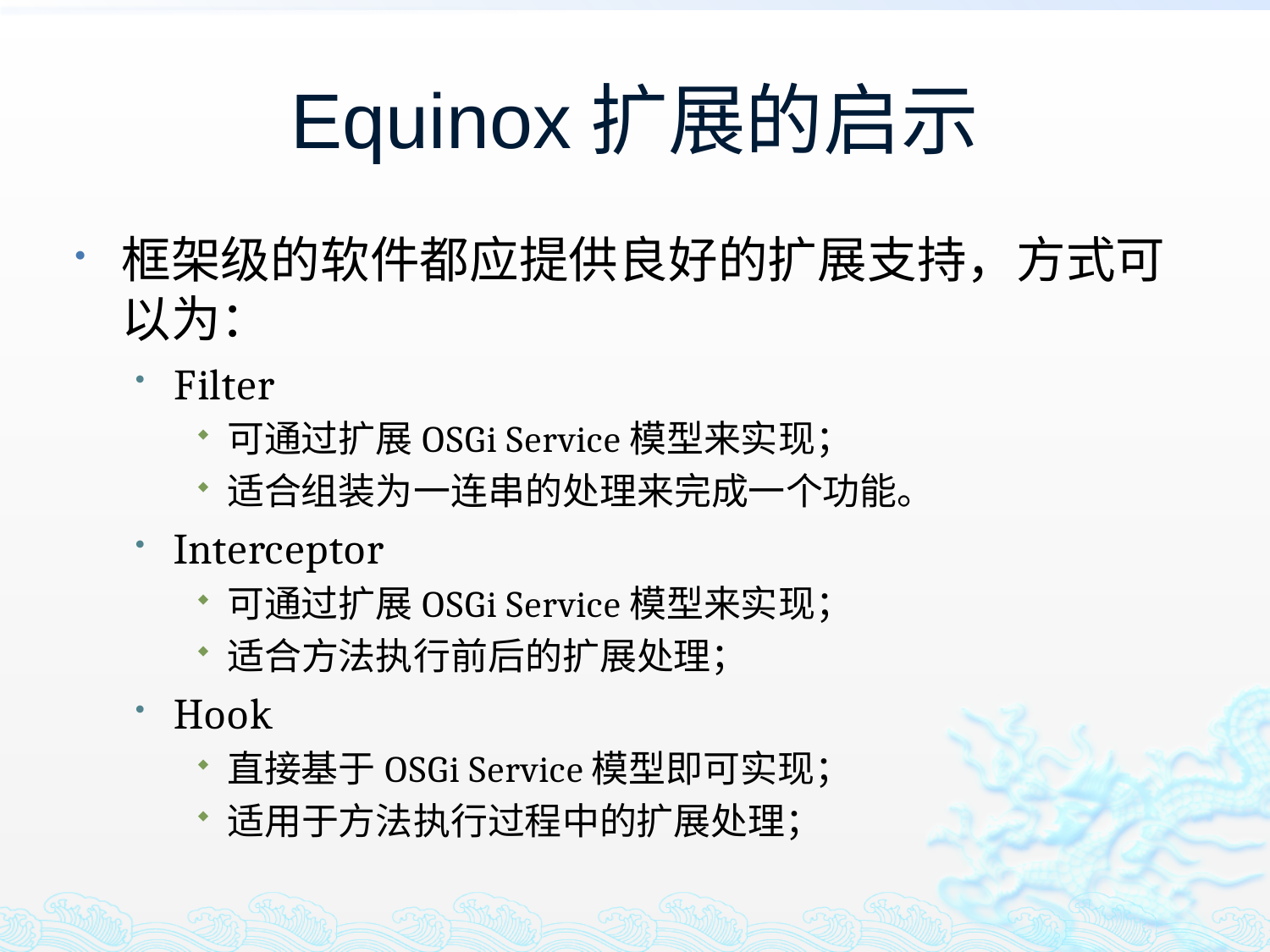

# Equinox扩展的启示
框架级的软件都应提供良好的扩展支持，方式可以为：
Filter
可通过扩展OSGi Service模型来实现；
适合组装为一连串的处理来完成一个功能。
Interceptor
可通过扩展OSGi Service模型来实现；
适合方法执行前后的扩展处理；
Hook
直接基于OSGi Service模型即可实现；
适用于方法执行过程中的扩展处理；